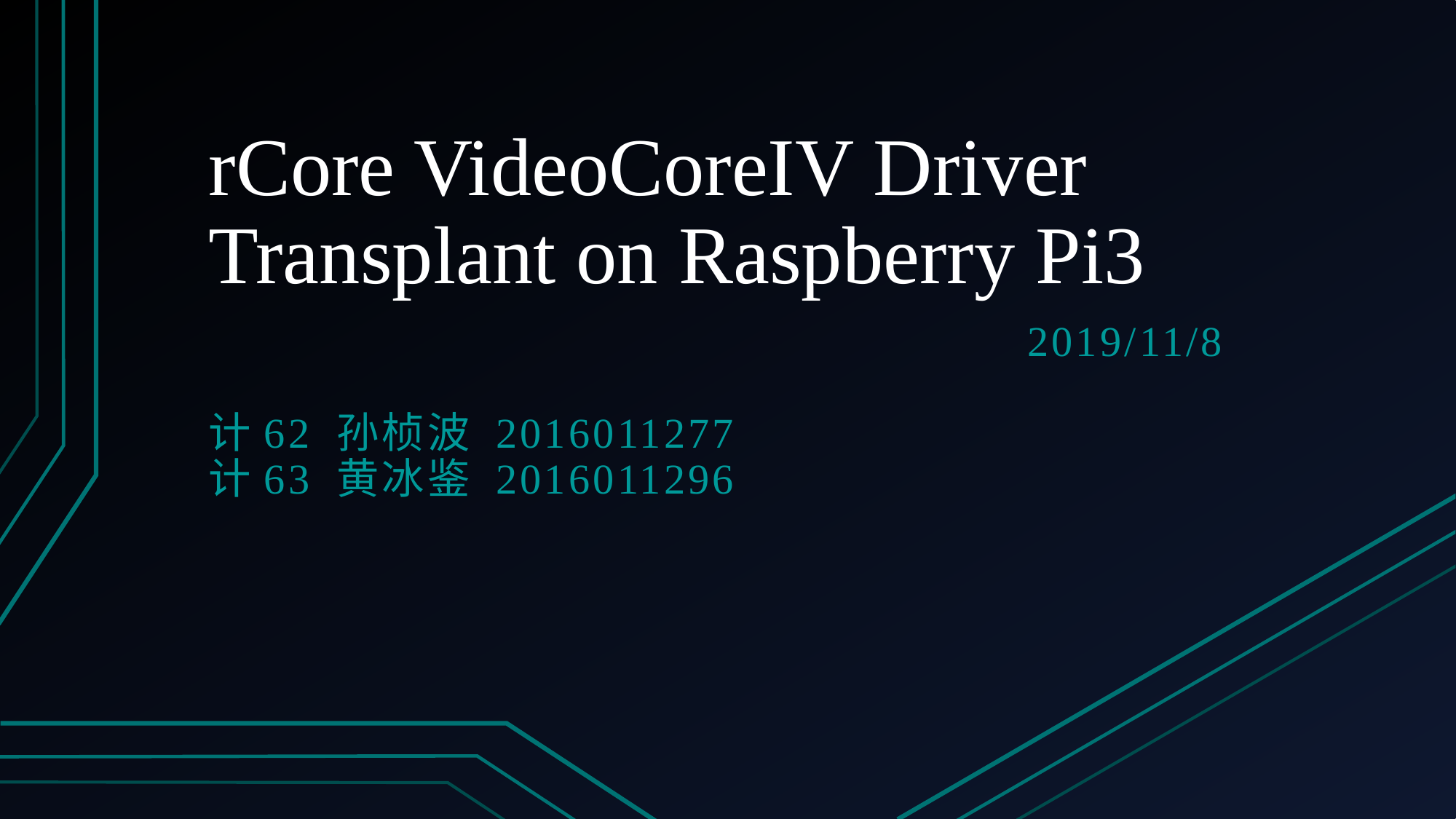

# rCore VideoCoreIV Driver Transplant on Raspberry Pi3
2019/11/8

计62 孙桢波 2016011277
计63 黄冰鉴 2016011296